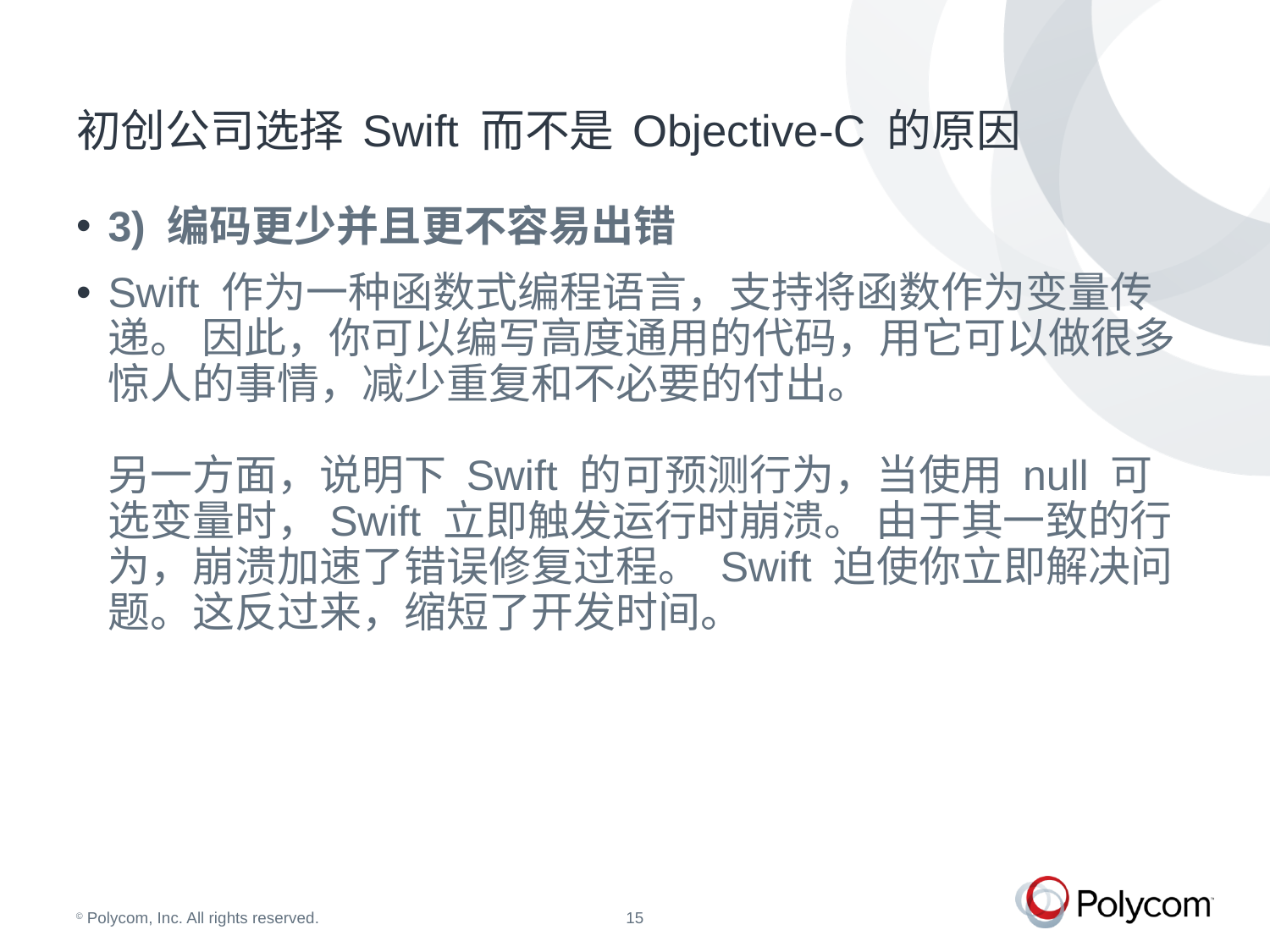

# 初创公司选择 Swift 而不是 Objective-C 的原因
3) 编码更少并且更不容易出错
Swift 作为一种函数式编程语言，支持将函数作为变量传递。 因此，你可以编写高度通用的代码，用它可以做很多惊人的事情，减少重复和不必要的付出。
另一方面，说明下 Swift 的可预测行为，当使用 null 可选变量时，Swift 立即触发运行时崩溃。 由于其一致的行为，崩溃加速了错误修复过程。 Swift 迫使你立即解决问题。这反过来，缩短了开发时间。